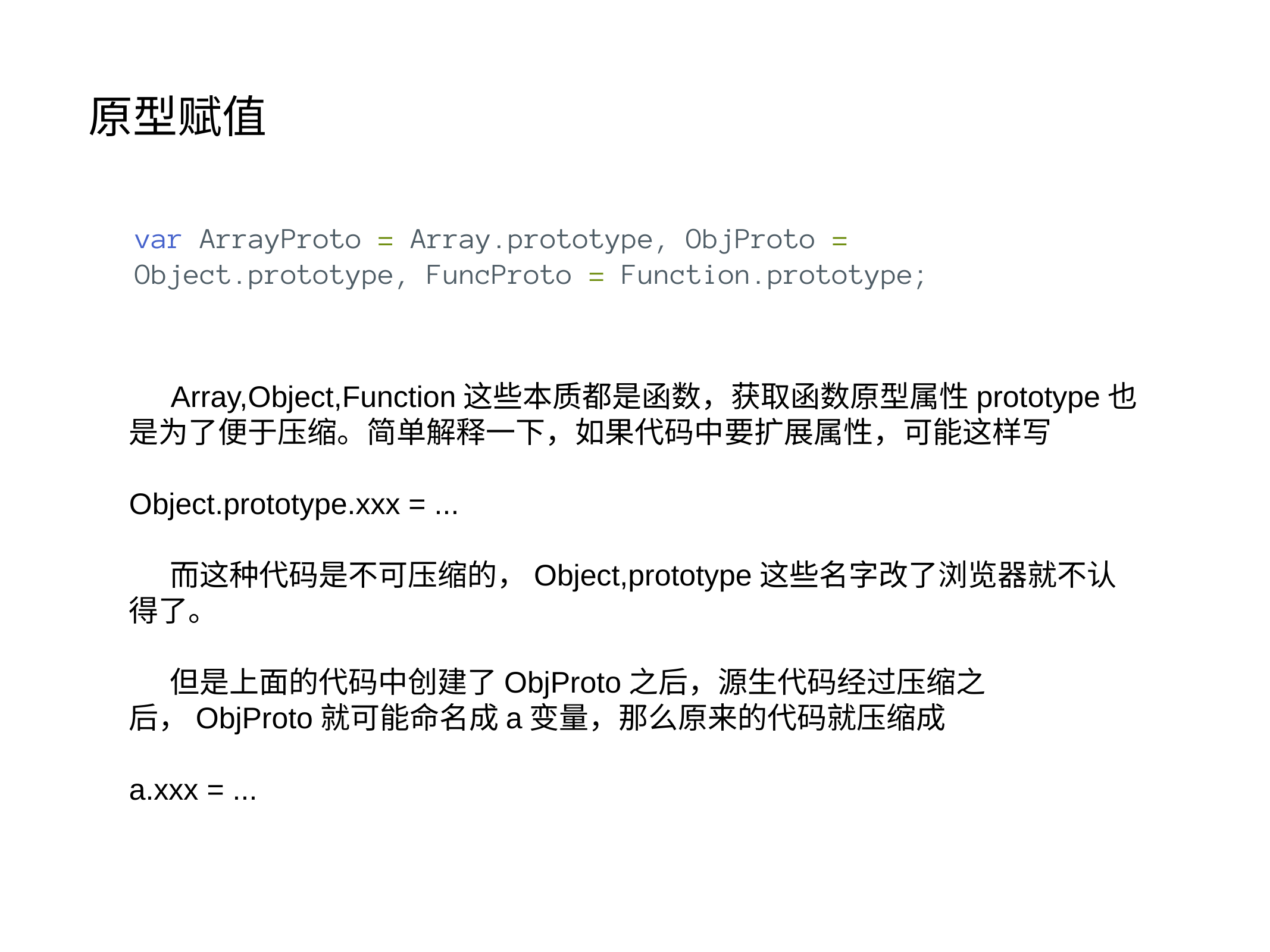

原型赋值

var ArrayProto = Array.prototype, ObjProto = Object.prototype, FuncProto = Function.prototype;
     Array,Object,Function这些本质都是函数，获取函数原型属性prototype也是为了便于压缩。简单解释一下，如果代码中要扩展属性，可能这样写

Object.prototype.xxx = ...

     而这种代码是不可压缩的，Object,prototype这些名字改了浏览器就不认得了。

     但是上面的代码中创建了ObjProto之后，源生代码经过压缩之后，ObjProto就可能命名成a变量，那么原来的代码就压缩成

a.xxx = ...